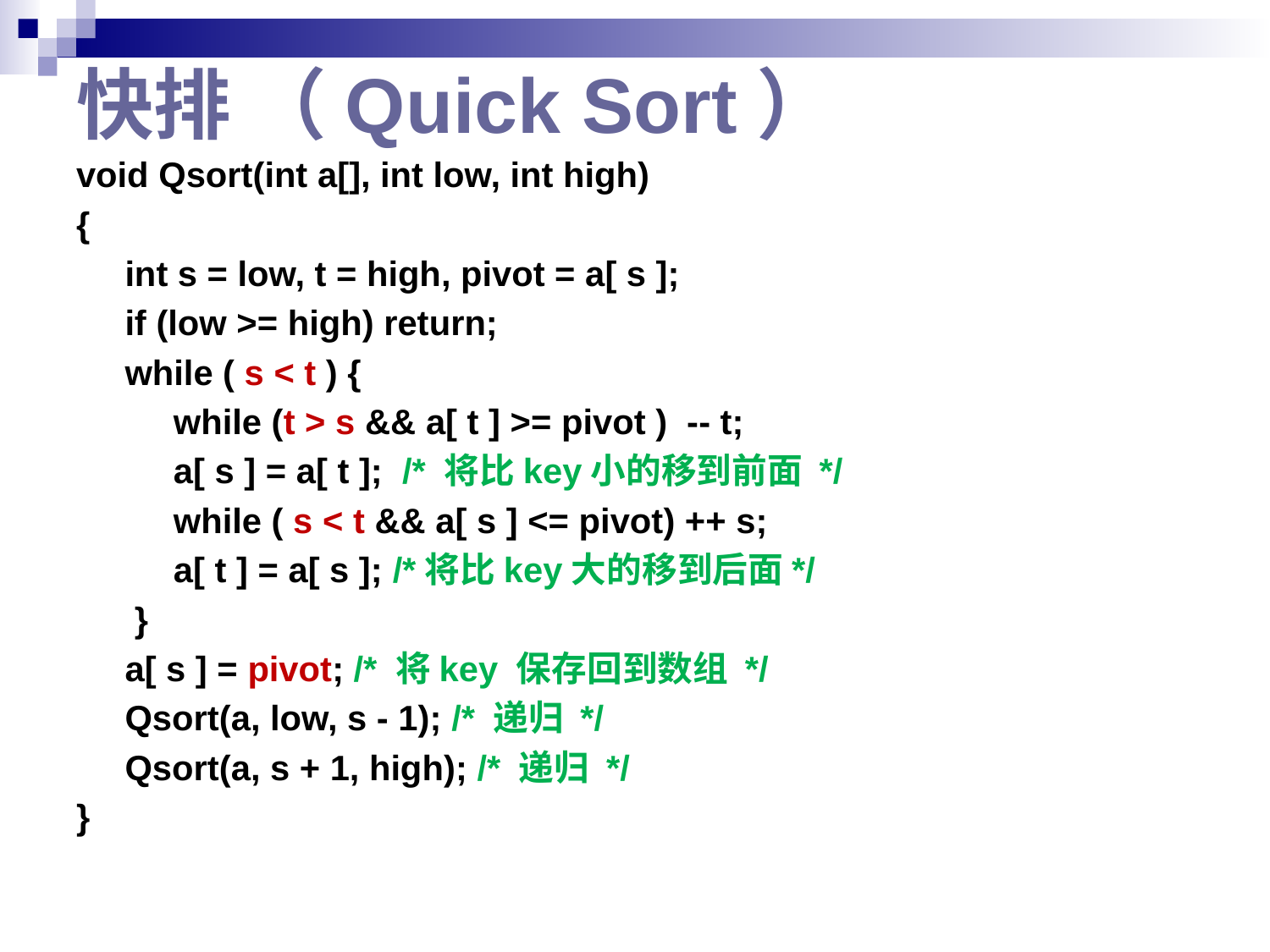

# 快排 （Quick Sort）
void Qsort(int a[], int low, int high)
{
     int s = low, t = high, pivot = a[ s ];
     if (low >= high) return;
     while ( s < t ) {
          while (t > s && a[ t ] >= pivot )  -- t;
          a[ s ] = a[ t ];  /* 将比key小的移到前面 */
          while ( s < t && a[ s ] <= pivot) ++ s;
          a[ t ] = a[ s ]; /*将比key大的移到后面*/
      }
     a[ s ] = pivot; /* 将key 保存回到数组 */
     Qsort(a, low, s - 1); /* 递归 */
     Qsort(a, s + 1, high); /* 递归 */
}